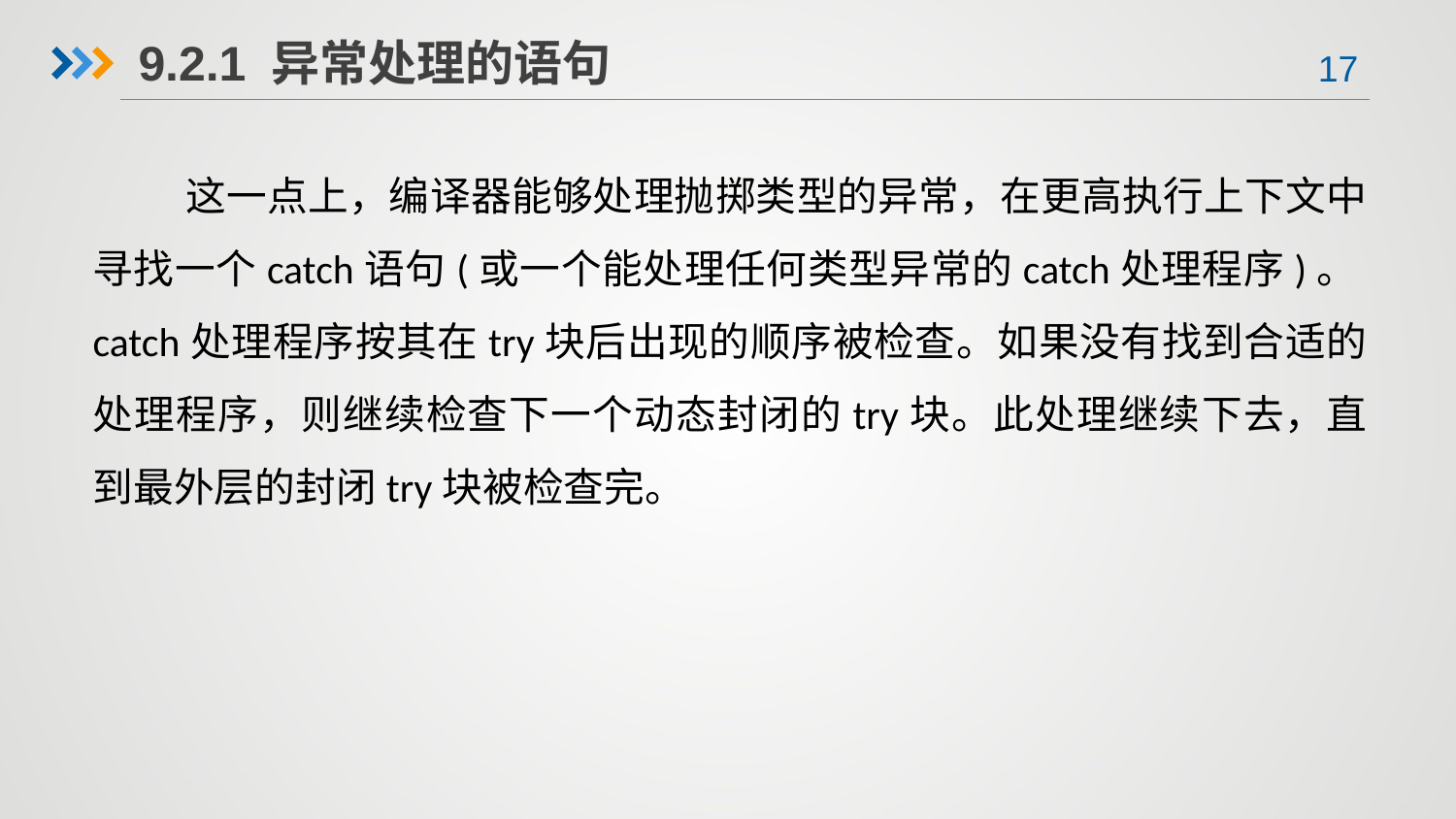

9.2.1 异常处理的语句
         这一点上，编译器能够处理抛掷类型的异常，在更高执行上下文中寻找一个catch语句(或一个能处理任何类型异常的catch处理程序)。catch处理程序按其在try块后出现的顺序被检查。如果没有找到合适的处理程序，则继续检查下一个动态封闭的try块。此处理继续下去，直到最外层的封闭try块被检查完。